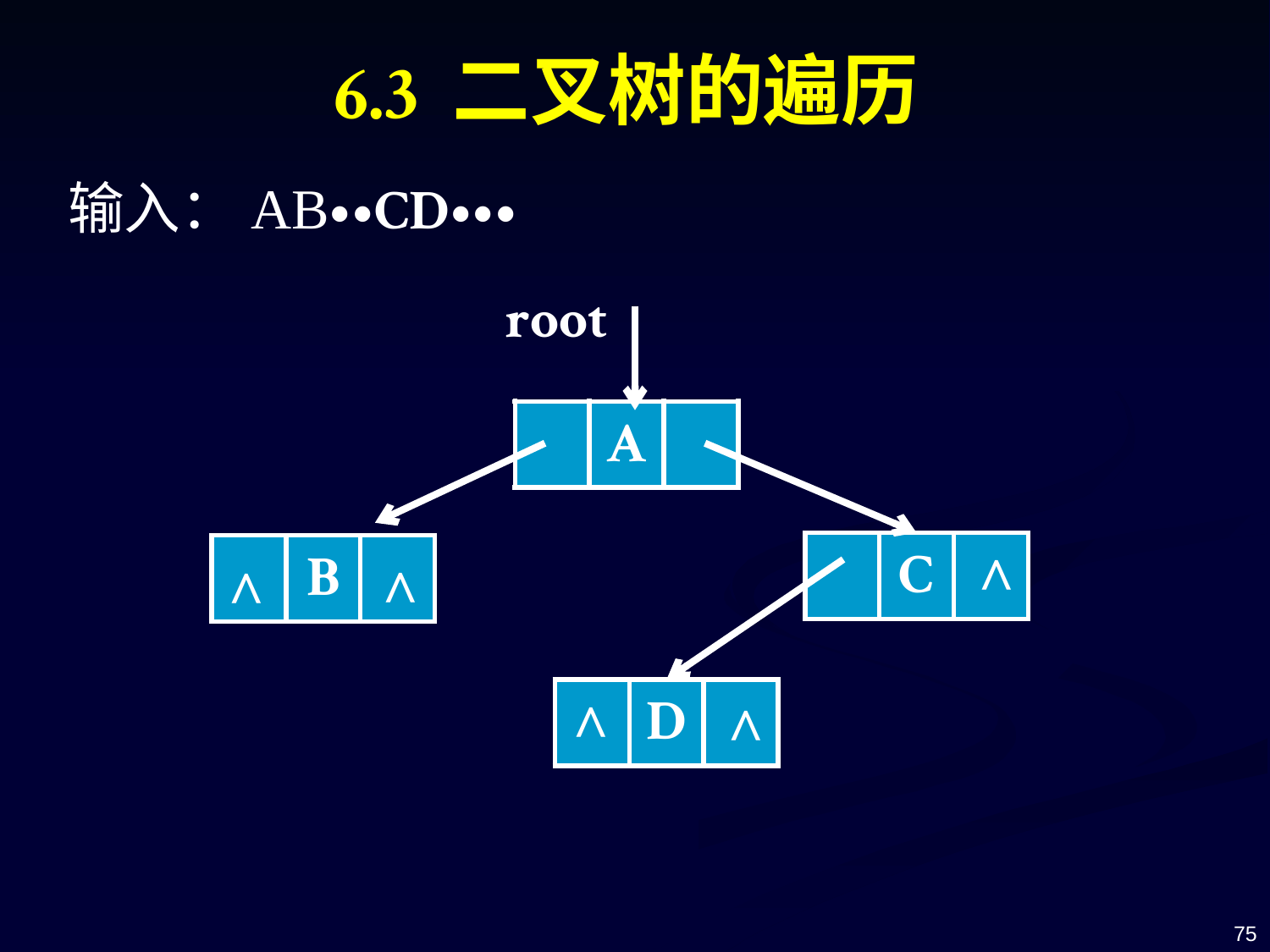

# 6.3 二叉树的遍历
输入：AB••CD•••

root
|  | A |  |
| --- | --- | --- |
|  | C |  |
| --- | --- | --- |
^
|  | B |  |
| --- | --- | --- |
^
^
|  | D |  |
| --- | --- | --- |
^
^
75